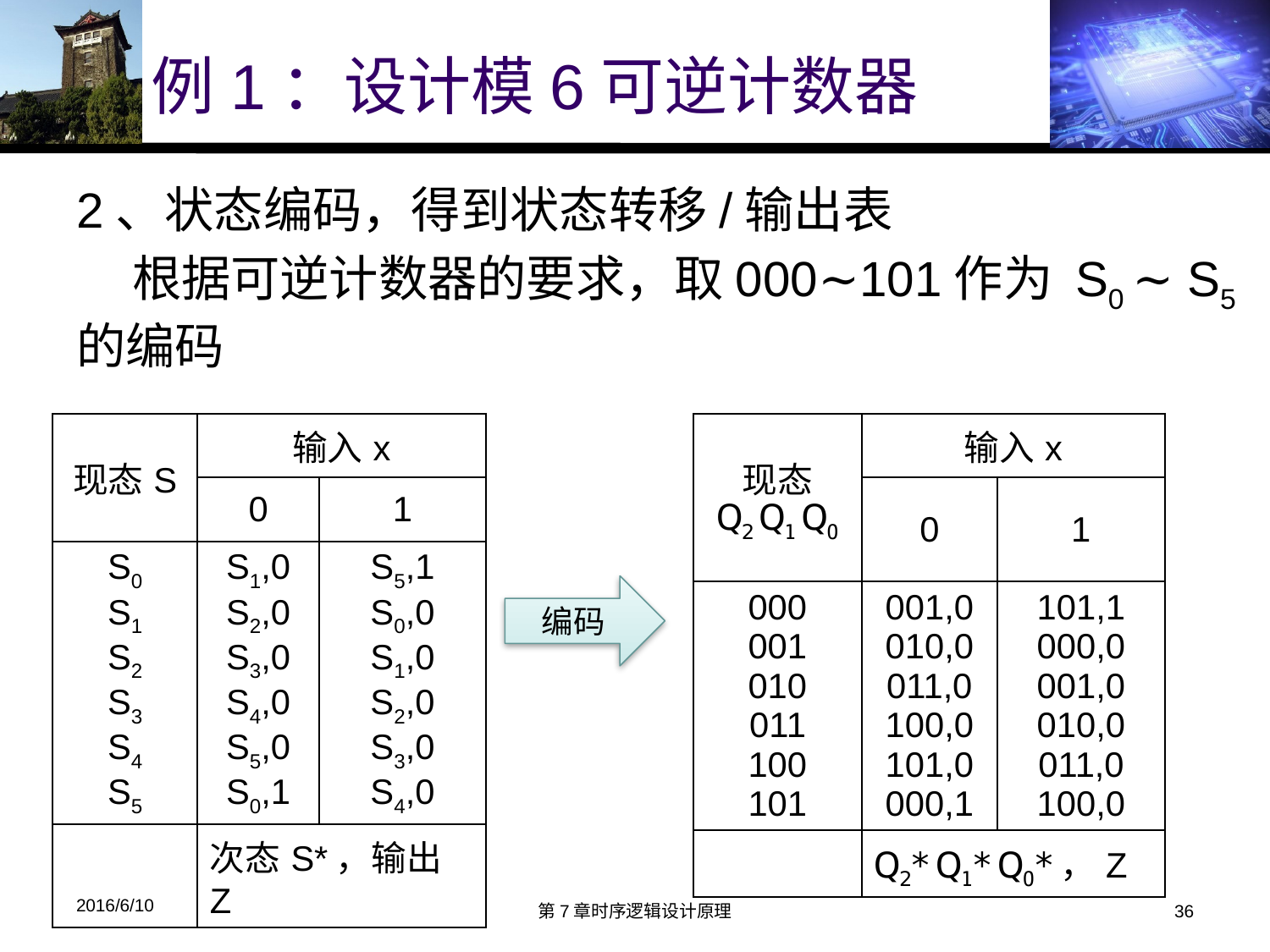

# 例1：设计模6可逆计数器
2、状态编码，得到状态转移/输出表
    根据可逆计数器的要求，取000~101作为 S0 ~ S5  的编码

| 现态S | 输入x |  |
| --- | --- | --- |
|  | 0 | 1 |
| S0 S1 S2 S3 S4 S5 | S1,0 S2,0 S3,0 S4,0 S5,0 S0,1 | S5,1 S0,0 S1,0 S2,0 S3,0 S4,0 |
|  | 次态S\*，输出Z |  |
| 现态 Q2 Q1 Q0 | 输入x |  |
| --- | --- | --- |
|  | 0 | 1 |
| 000 001 010 011 100 101 | 001,0 010,0 011,0 100,0 101,0 000,1 | 101,1 000,0 001,0 010,0 011,0 100,0 |
|  | Q2\* Q1\* Q0\*，Z |  |
编码
2016/6/10
第7章时序逻辑设计原理
36